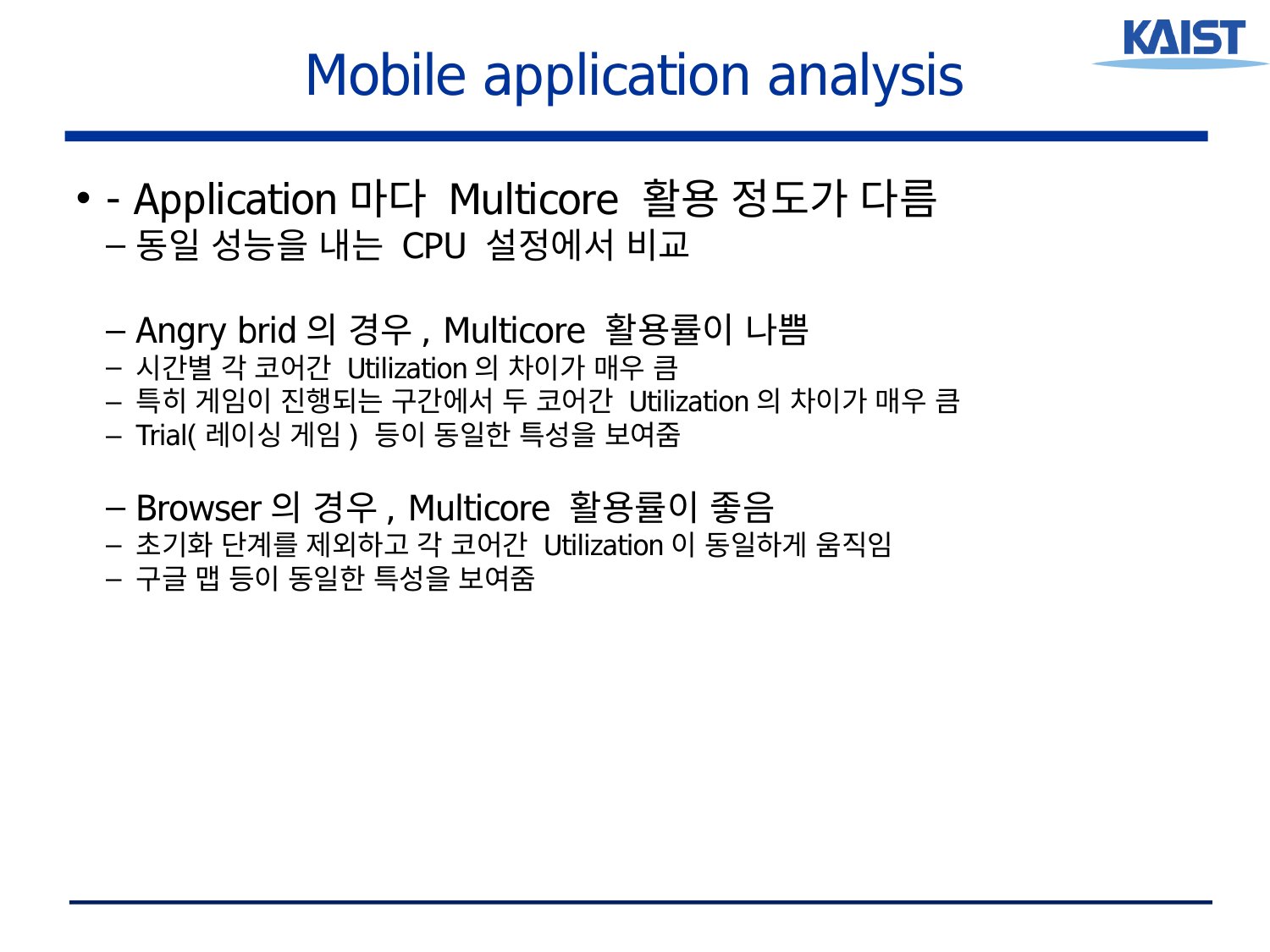

9
Mobile application analysis
- Application마다 Multicore 활용 정도가 다름
동일 성능을 내는 CPU 설정에서 비교

Angry brid의 경우, Multicore 활용률이 나쁨
시간별 각 코어간 Utilization의 차이가 매우 큼
특히 게임이 진행되는 구간에서 두 코어간 Utilization의 차이가 매우 큼
Trial(레이싱 게임) 등이 동일한 특성을 보여줌

Browser의 경우, Multicore 활용률이 좋음
초기화 단계를 제외하고 각 코어간 Utilization이 동일하게 움직임
구글 맵 등이 동일한 특성을 보여줌